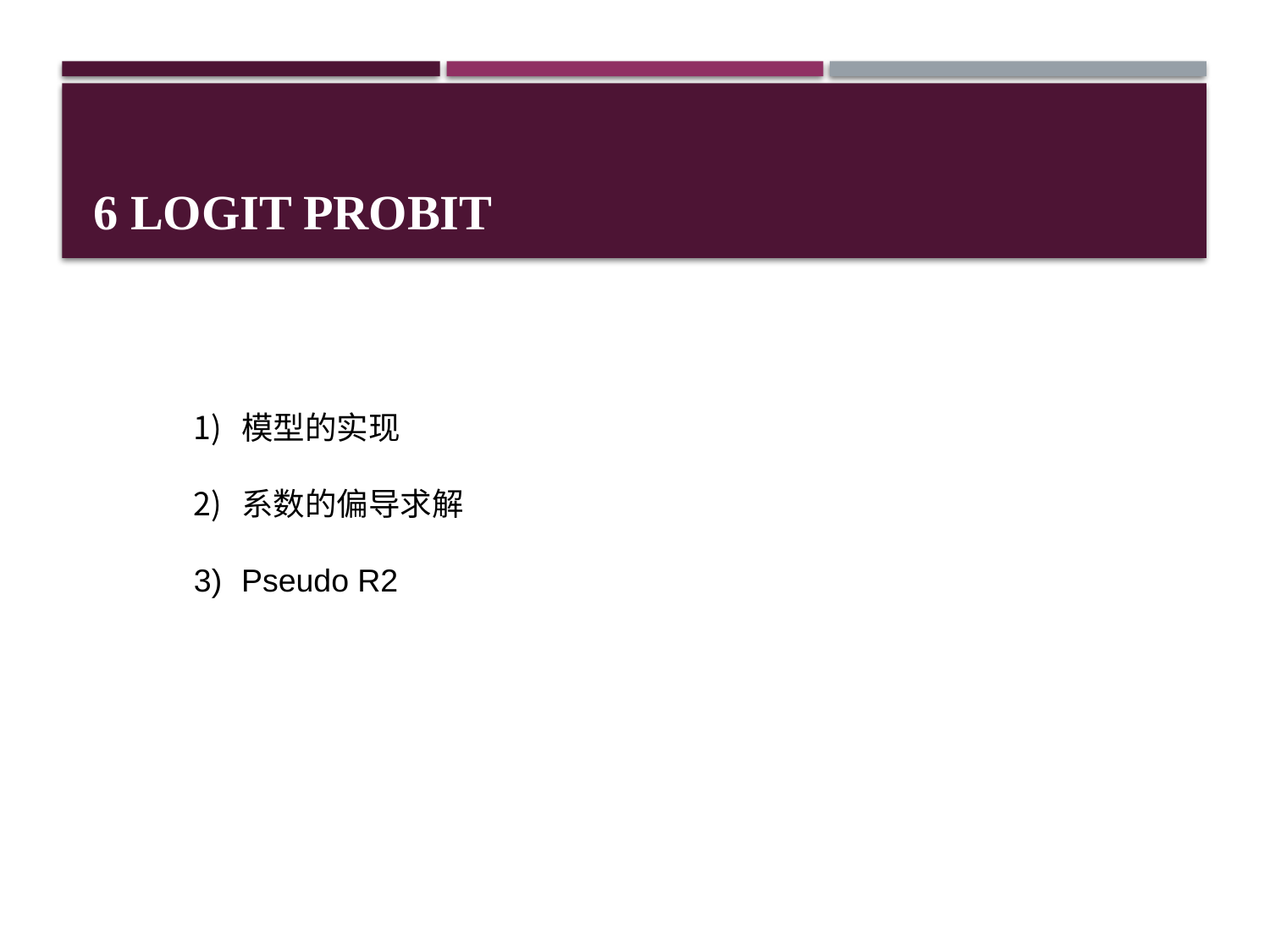

# 6 logit probit
模型的实现

系数的偏导求解

Pseudo R2